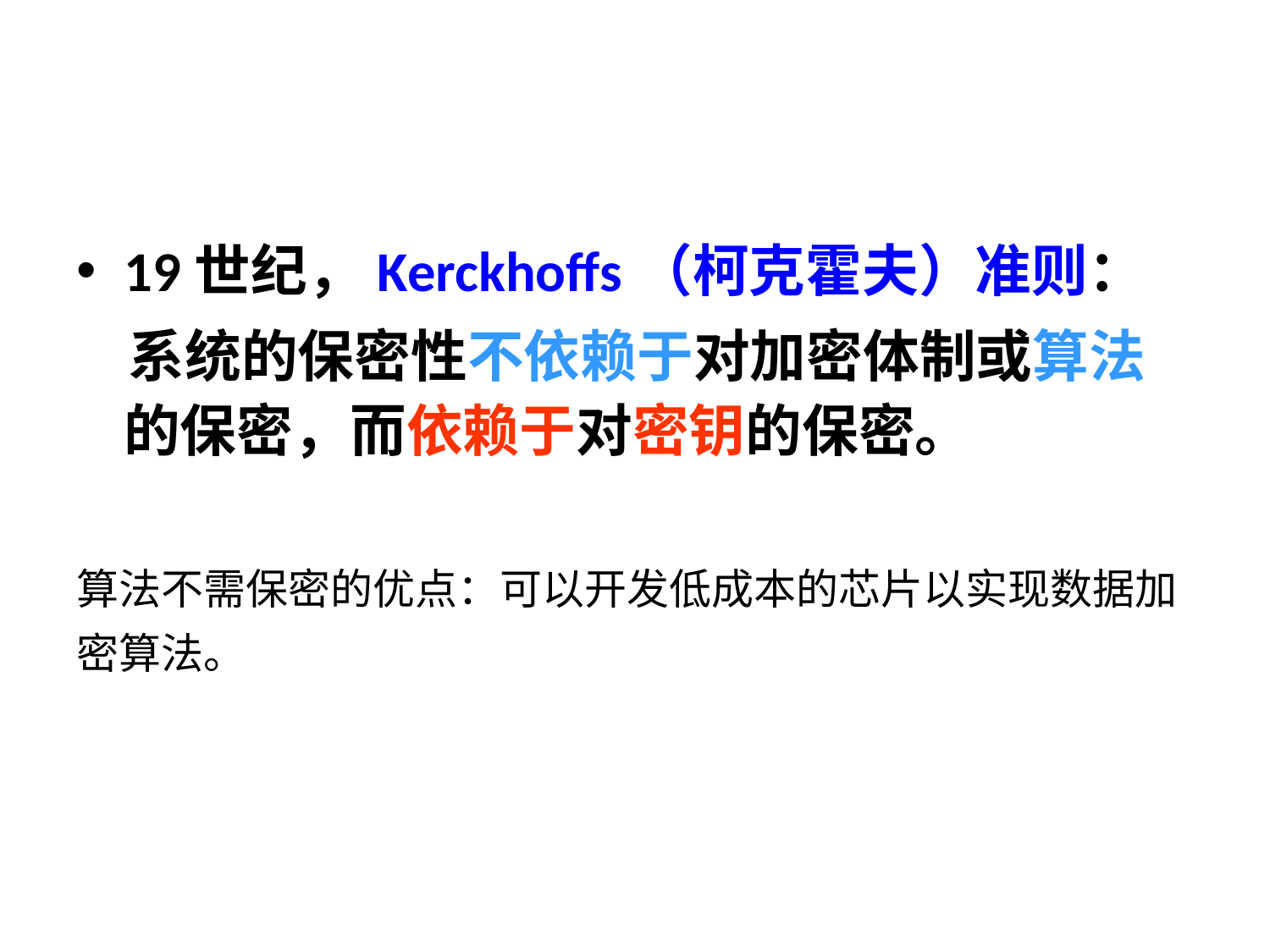

19世纪，Kerckhoffs（柯克霍夫）准则：
   系统的保密性不依赖于对加密体制或算法的保密，而依赖于对密钥的保密。

算法不需保密的优点：可以开发低成本的芯片以实现数据加
密算法。